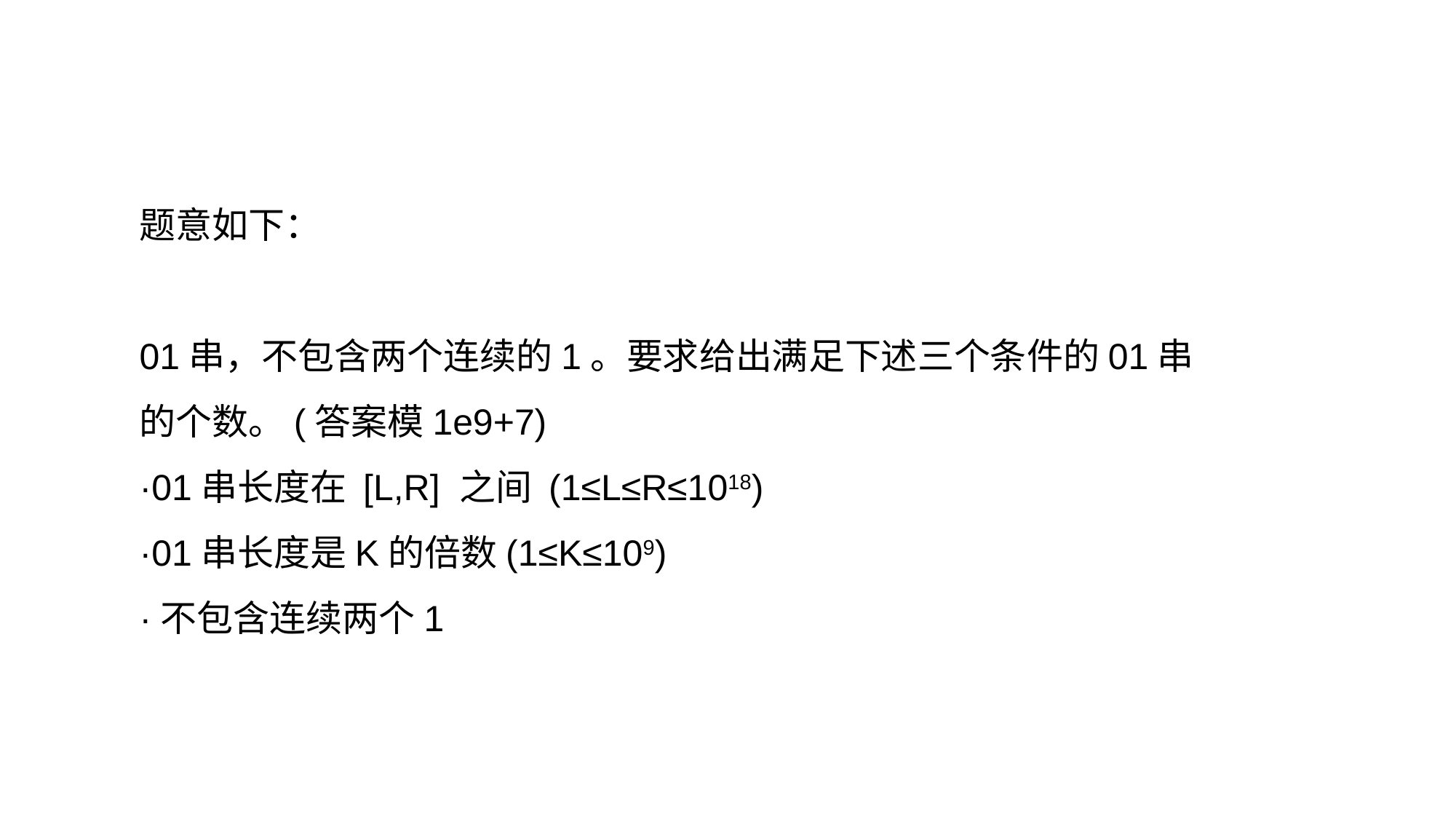

题意如下：

01串，不包含两个连续的1。要求给出满足下述三个条件的01串的个数。(答案模1e9+7)
·01串长度在 [L,R] 之间 (1≤L≤R≤1018)
·01串长度是K的倍数(1≤K≤109)
·不包含连续两个1